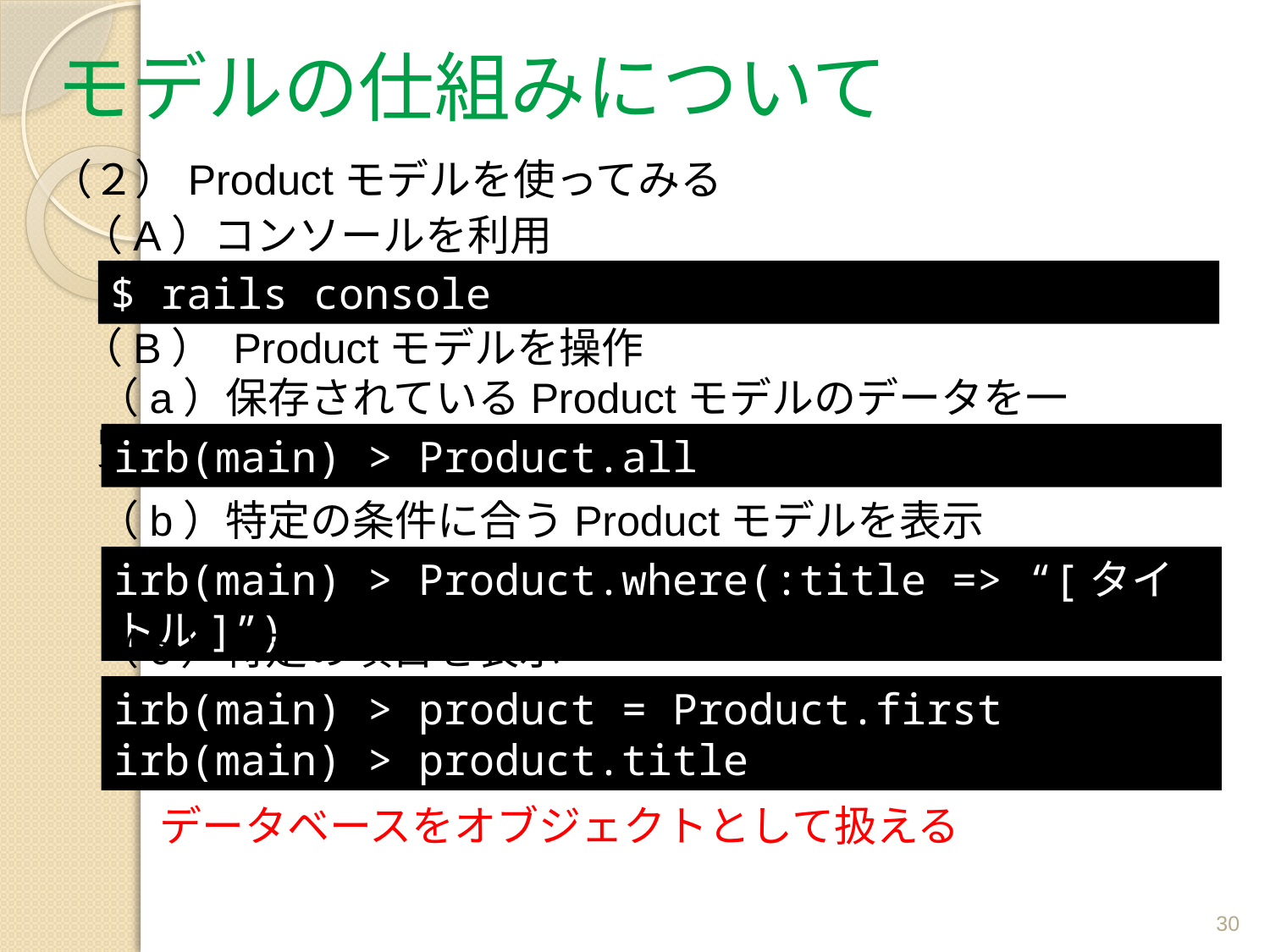

# モデルの仕組みについて
（２）Productモデルを使ってみる
（A）コンソールを利用
$ rails console
（B） Productモデルを操作
（a）保存されているProductモデルのデータを一覧表示
irb(main) > Product.all
（b）特定の条件に合うProductモデルを表示
irb(main) > Product.where(:title => “[タイトル]”)
（c）特定の項目を表示
irb(main) > product = Product.first
irb(main) > product.title
データベースをオブジェクトとして扱える
30